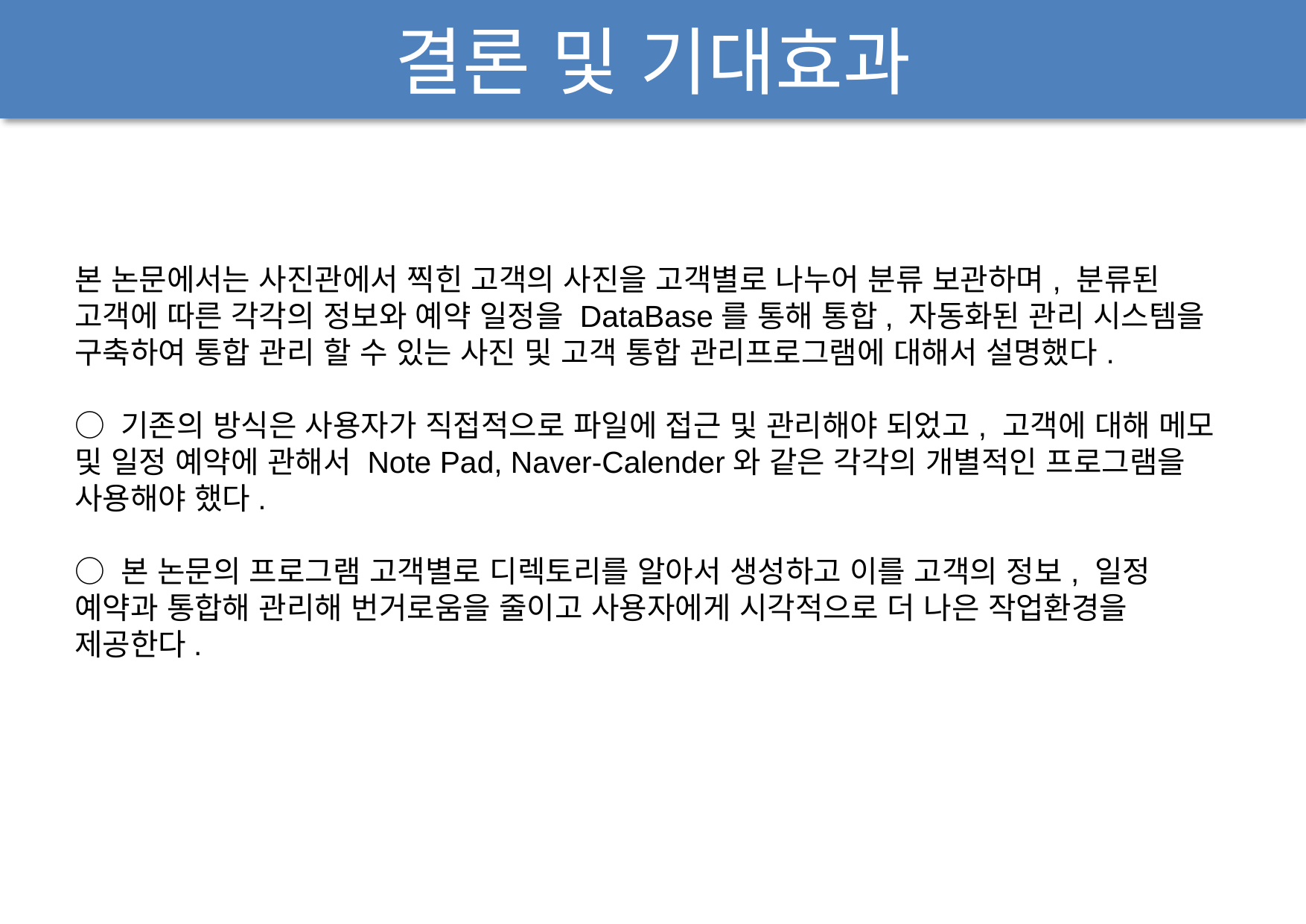

# 결론 및 기대효과
본 논문에서는 사진관에서 찍힌 고객의 사진을 고객별로 나누어 분류 보관하며, 분류된 고객에 따른 각각의 정보와 예약 일정을 DataBase를 통해 통합, 자동화된 관리 시스템을 구축하여 통합 관리 할 수 있는 사진 및 고객 통합 관리프로그램에 대해서 설명했다.

○ 기존의 방식은 사용자가 직접적으로 파일에 접근 및 관리해야 되었고, 고객에 대해 메모 및 일정 예약에 관해서 Note Pad, Naver-Calender와 같은 각각의 개별적인 프로그램을 사용해야 했다.

○ 본 논문의 프로그램 고객별로 디렉토리를 알아서 생성하고 이를 고객의 정보, 일정 예약과 통합해 관리해 번거로움을 줄이고 사용자에게 시각적으로 더 나은 작업환경을 제공한다.